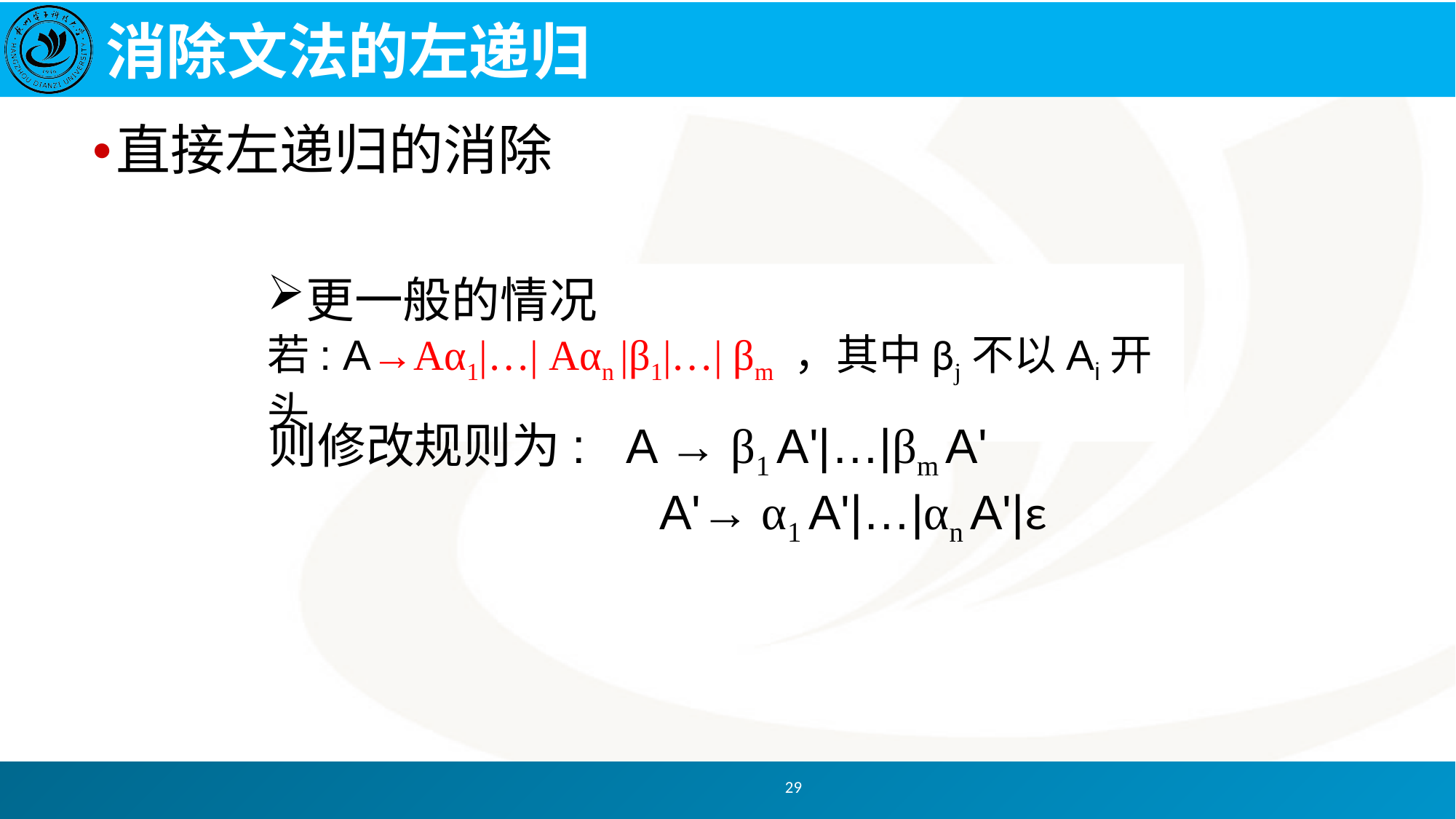

# 消除文法的左递归
直接左递归的消除
更一般的情况
若: A→Aα1|…| Aαn |β1|…| βm ，其中βj不以Ai开头
则修改规则为:   A → β1 A'|…|βm A'
                             A'→ α1 A'|…|αn A'|ε
29